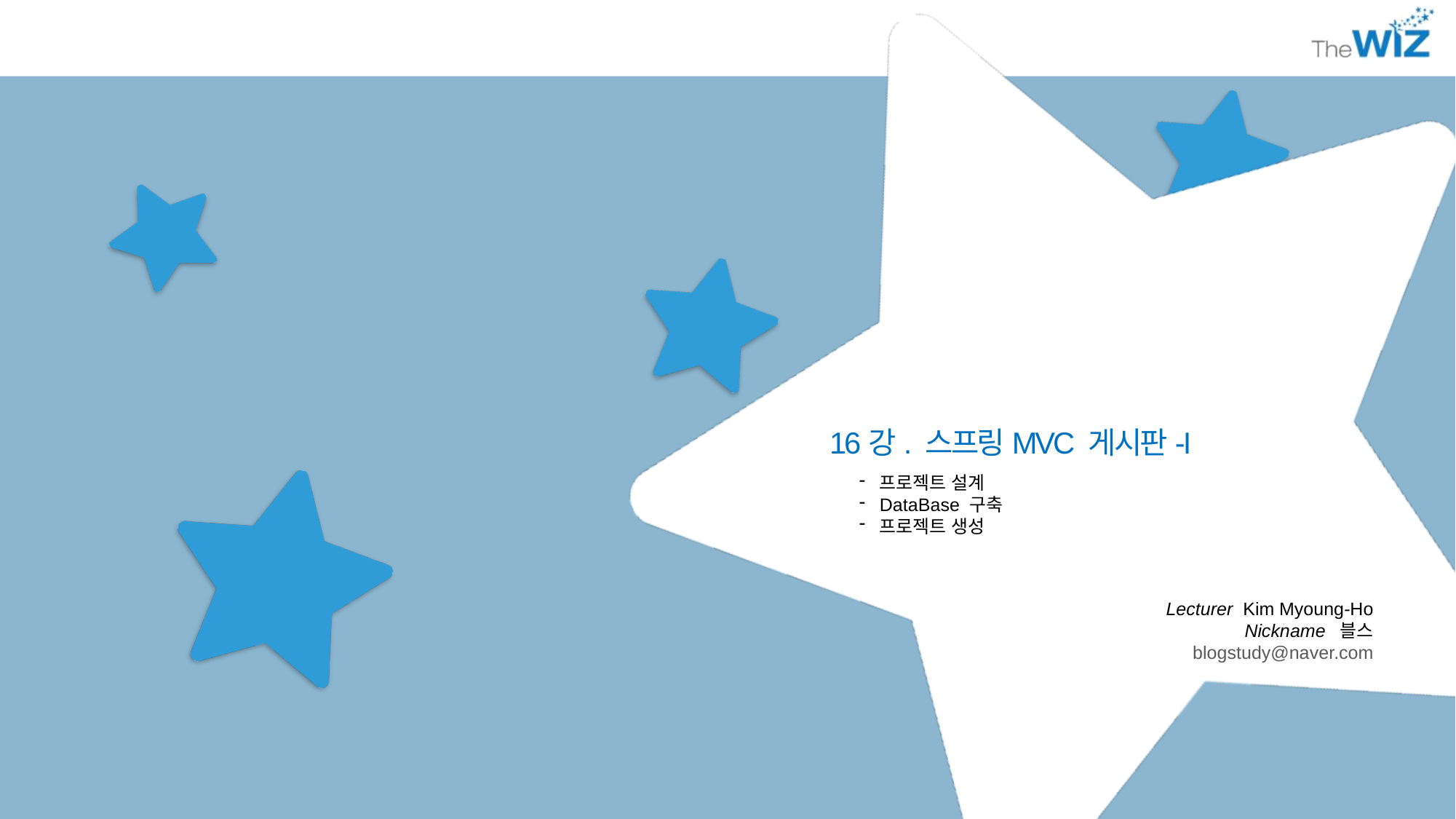

16강. 스프링MVC 게시판-I
프로젝트 설계
DataBase 구축
프로젝트 생성
Lecturer  Kim Myoung-Ho
Nickname  블스
blogstudy@naver.com